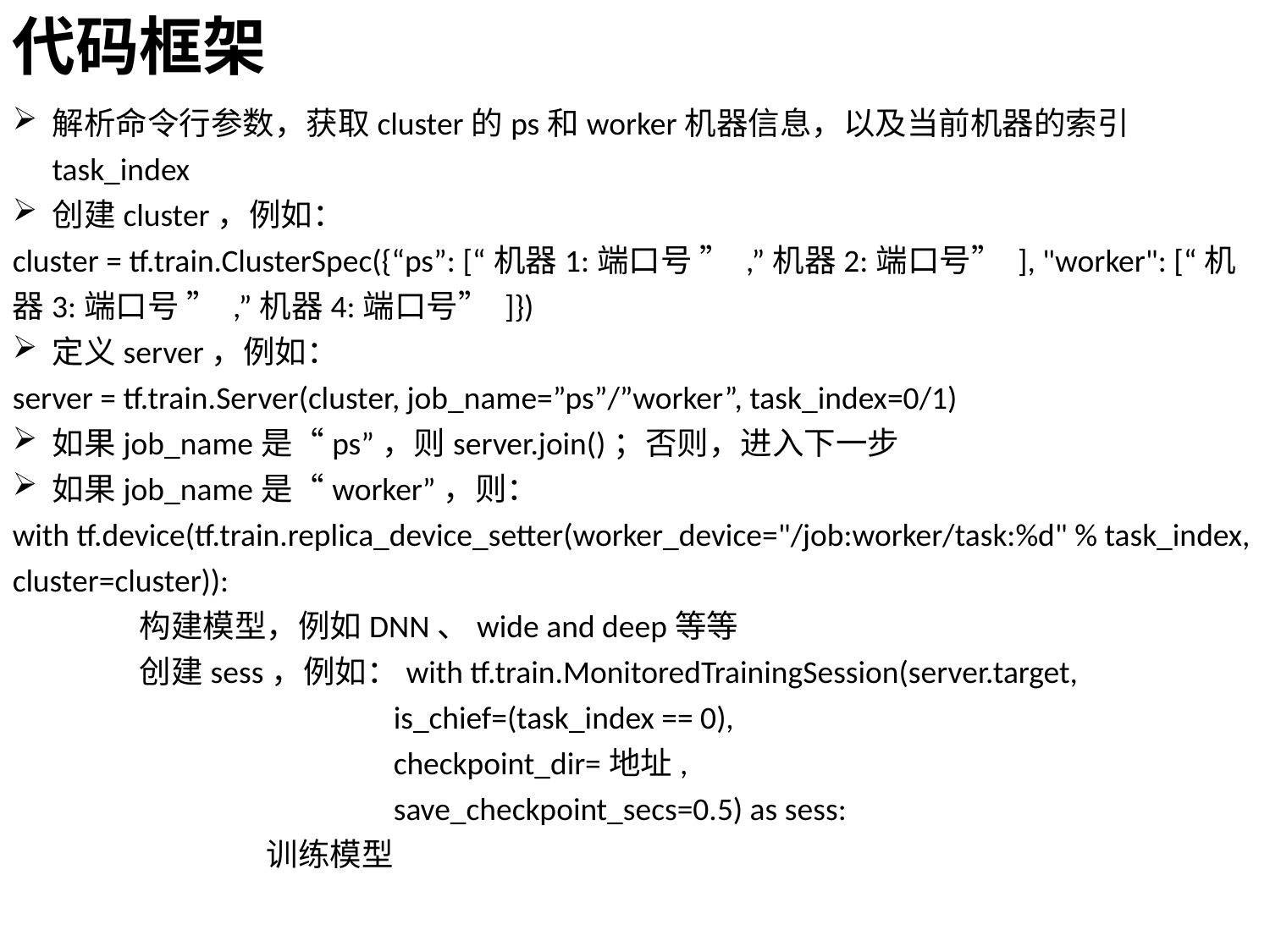

代码框架
解析命令行参数，获取cluster的ps和worker机器信息，以及当前机器的索引task_index
创建cluster，例如：
cluster = tf.train.ClusterSpec({“ps”: [“机器1:端口号 ” ,”机器2:端口号” ], "worker": [“机器3:端口号 ” ,”机器4:端口号” ]})
定义server，例如：
server = tf.train.Server(cluster, job_name=”ps”/”worker”, task_index=0/1)
如果job_name是“ps”，则server.join()；否则，进入下一步
如果job_name是“worker”，则：
with tf.device(tf.train.replica_device_setter(worker_device="/job:worker/task:%d" % task_index, cluster=cluster)):
	构建模型，例如DNN、wide and deep等等
	创建sess，例如：with tf.train.MonitoredTrainingSession(server.target,
                                                   	is_chief=(task_index == 0),
			checkpoint_dir=地址,
                                                   	save_checkpoint_secs=0.5) as sess:
		训练模型